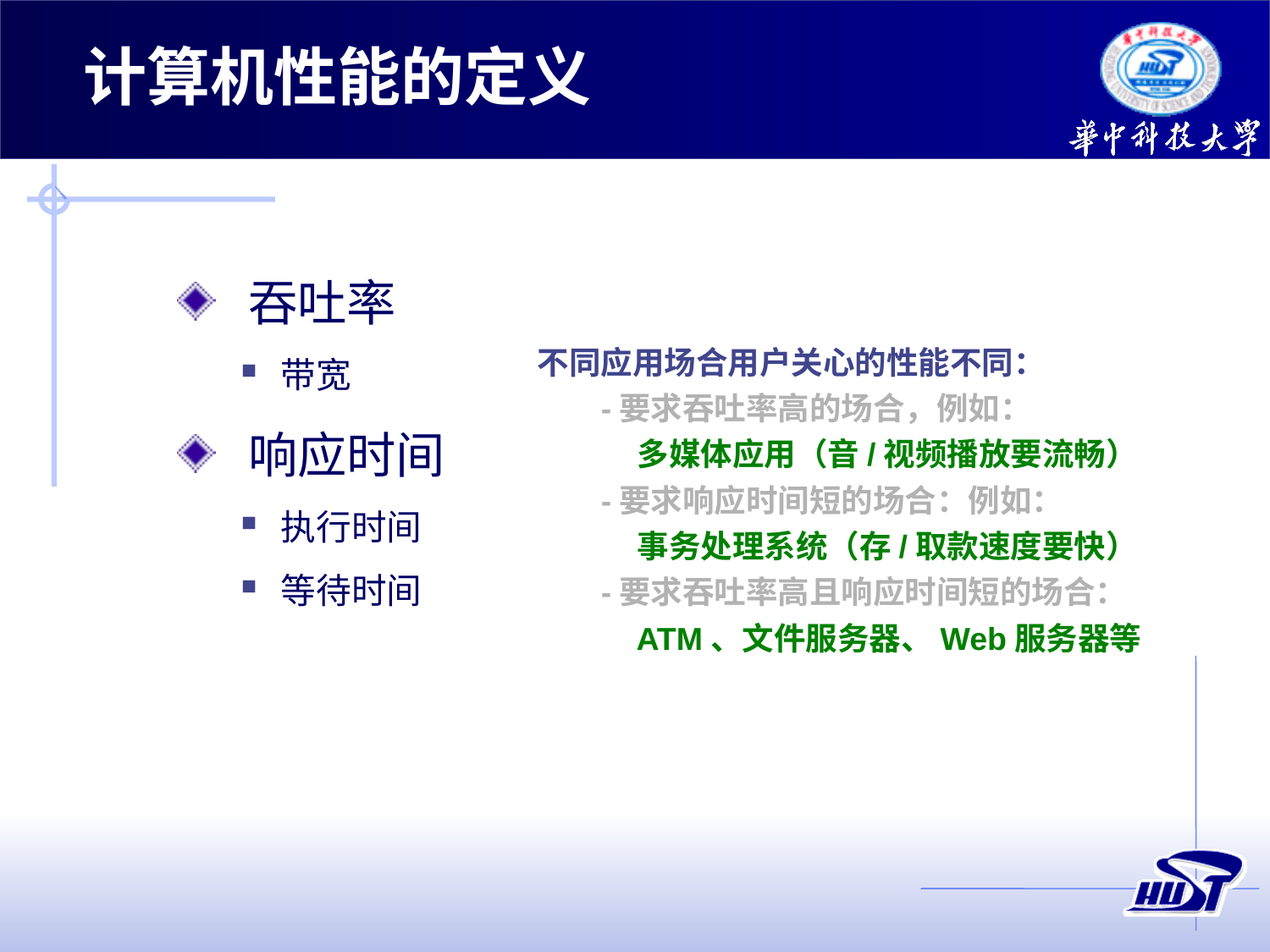

# 计算机性能的定义
 吞吐率
带宽
 响应时间
执行时间
等待时间
不同应用场合用户关心的性能不同：
-要求吞吐率高的场合，例如：
    多媒体应用（音/视频播放要流畅）
-要求响应时间短的场合：例如：
    事务处理系统（存/取款速度要快）
-要求吞吐率高且响应时间短的场合：
    ATM、文件服务器、Web服务器等